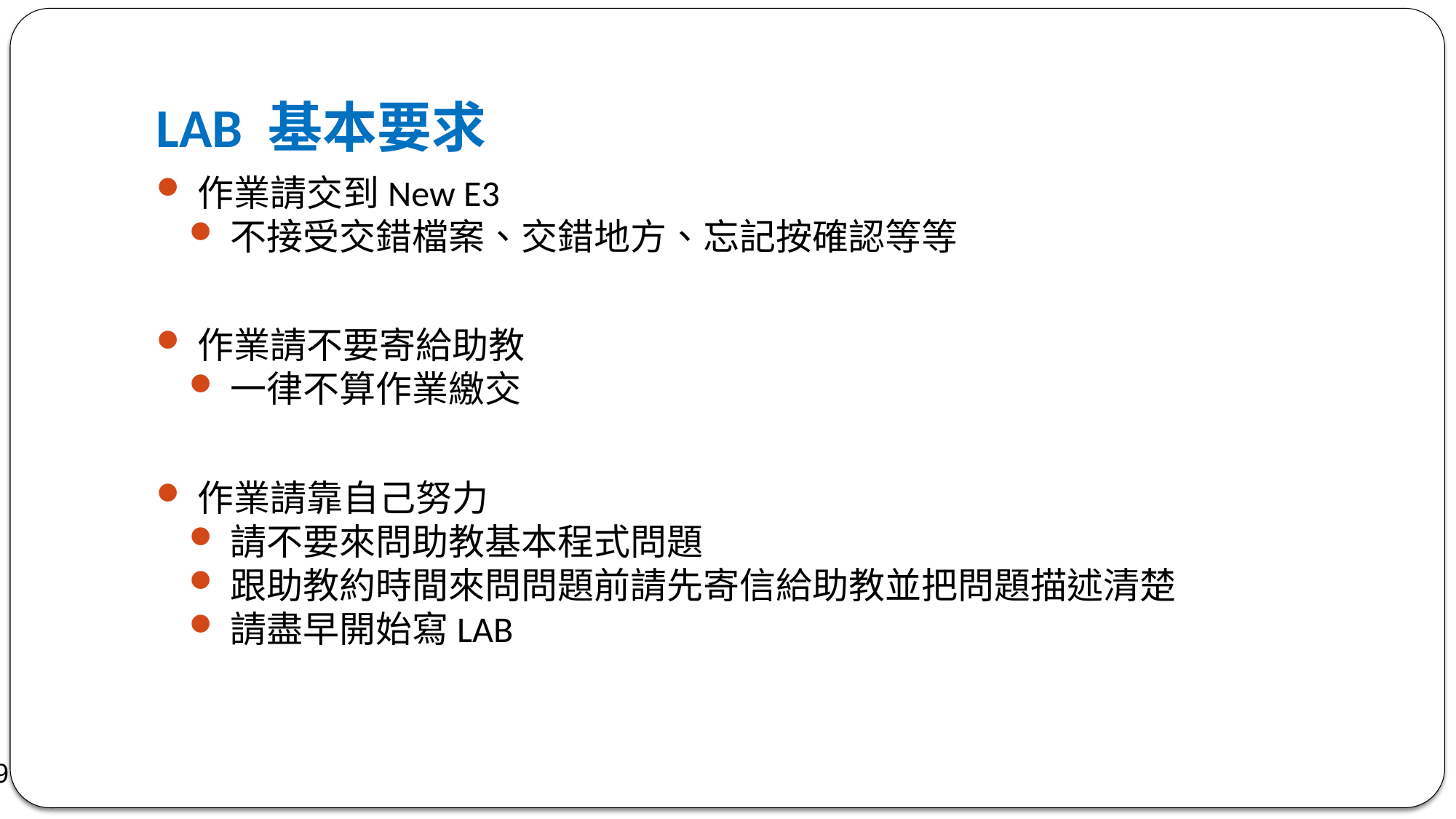

# LAB 基本要求
作業請交到New E3
不接受交錯檔案、交錯地方、忘記按確認等等

作業請不要寄給助教
一律不算作業繳交

作業請靠自己努力
請不要來問助教基本程式問題
跟助教約時間來問問題前請先寄信給助教並把問題描述清楚
請盡早開始寫LAB